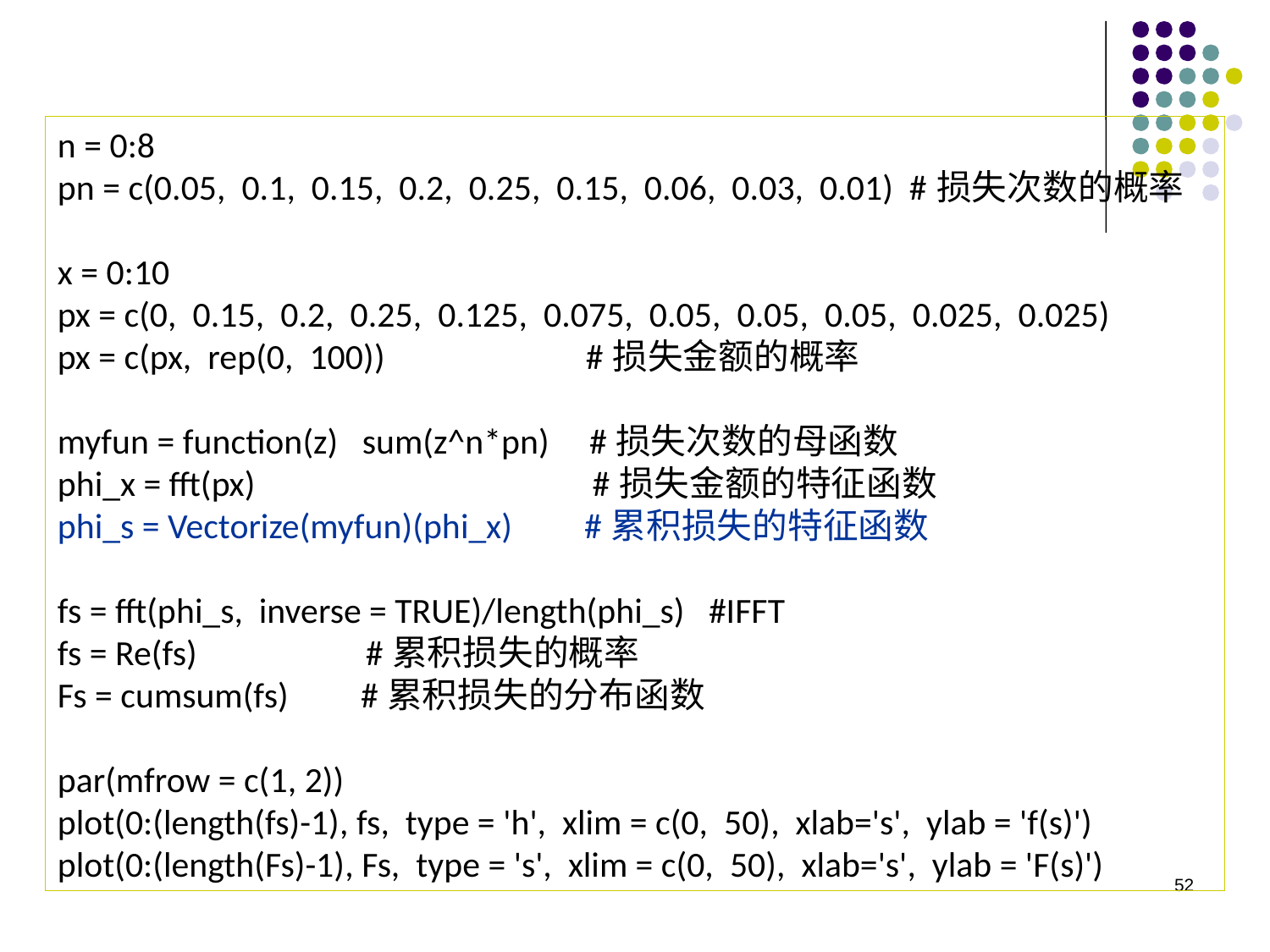

n = 0:8
pn = c(0.05,  0.1,  0.15,  0.2,  0.25,  0.15,  0.06,  0.03,  0.01)  #损失次数的概率

x = 0:10
px = c(0,  0.15,  0.2,  0.25,  0.125,  0.075,  0.05,  0.05,  0.05,  0.025,  0.025)
px = c(px,  rep(0,  100))                         #损失金额的概率

myfun = function(z)   sum(z^n*pn)     #损失次数的母函数
phi_x = fft(px)                                          #损失金额的特征函数
phi_s = Vectorize(myfun)(phi_x)         #累积损失的特征函数

fs = fft(phi_s,  inverse = TRUE)/length(phi_s)   #IFFT
fs = Re(fs)                     #累积损失的概率
Fs = cumsum(fs)         #累积损失的分布函数

par(mfrow = c(1, 2))
plot(0:(length(fs)-1), fs,  type = 'h',  xlim = c(0,  50),  xlab='s',  ylab = 'f(s)')
plot(0:(length(Fs)-1), Fs,  type = 's',  xlim = c(0,  50),  xlab='s',  ylab = 'F(s)')
52